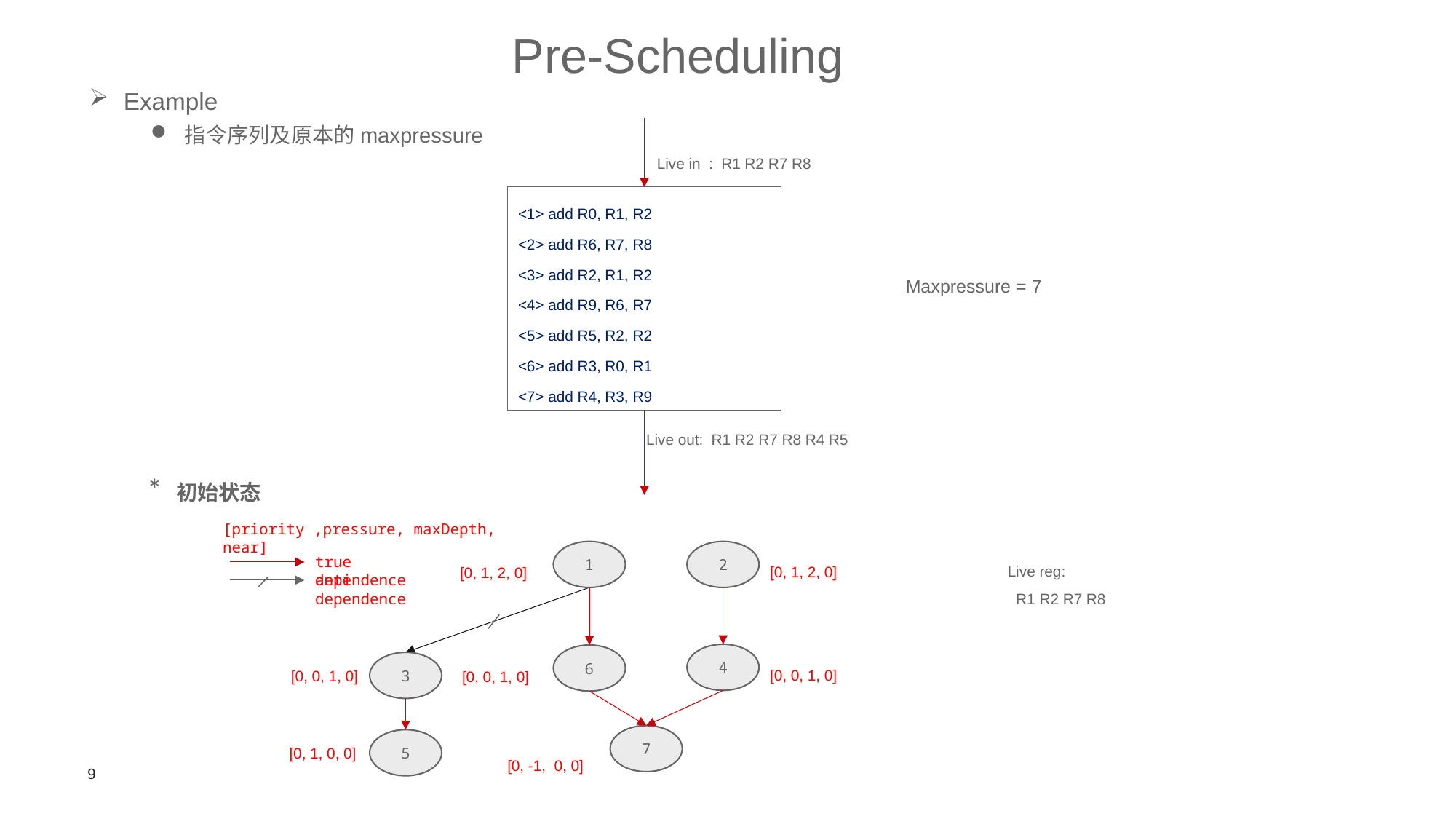

Pre-Scheduling
Example
指令序列及原本的maxpressure

Live in  :  R1 R2 R7 R8
<1> add R0, R1, R2
<2> add R6, R7, R8
<3> add R2, R1, R2
<4> add R9, R6, R7
<5> add R5, R2, R2
<6> add R3, R0, R1
<7> add R4, R3, R9
Live out:  R1 R2 R7 R8 R4 R5
Maxpressure = 7
* 初始状态
[priority ,pressure, maxDepth, near]
true dependence
anti dependence
[0, 1, 2, 0]
[0, 1, 2, 0]
1
2
[0, 0, 1, 0]
[0, 0, 1, 0]
4
6
7
[0, -1,  0, 0]
[0, 0, 1, 0]
3
[0, 1, 0, 0]
5
Live reg:
  R1 R2 R7 R8